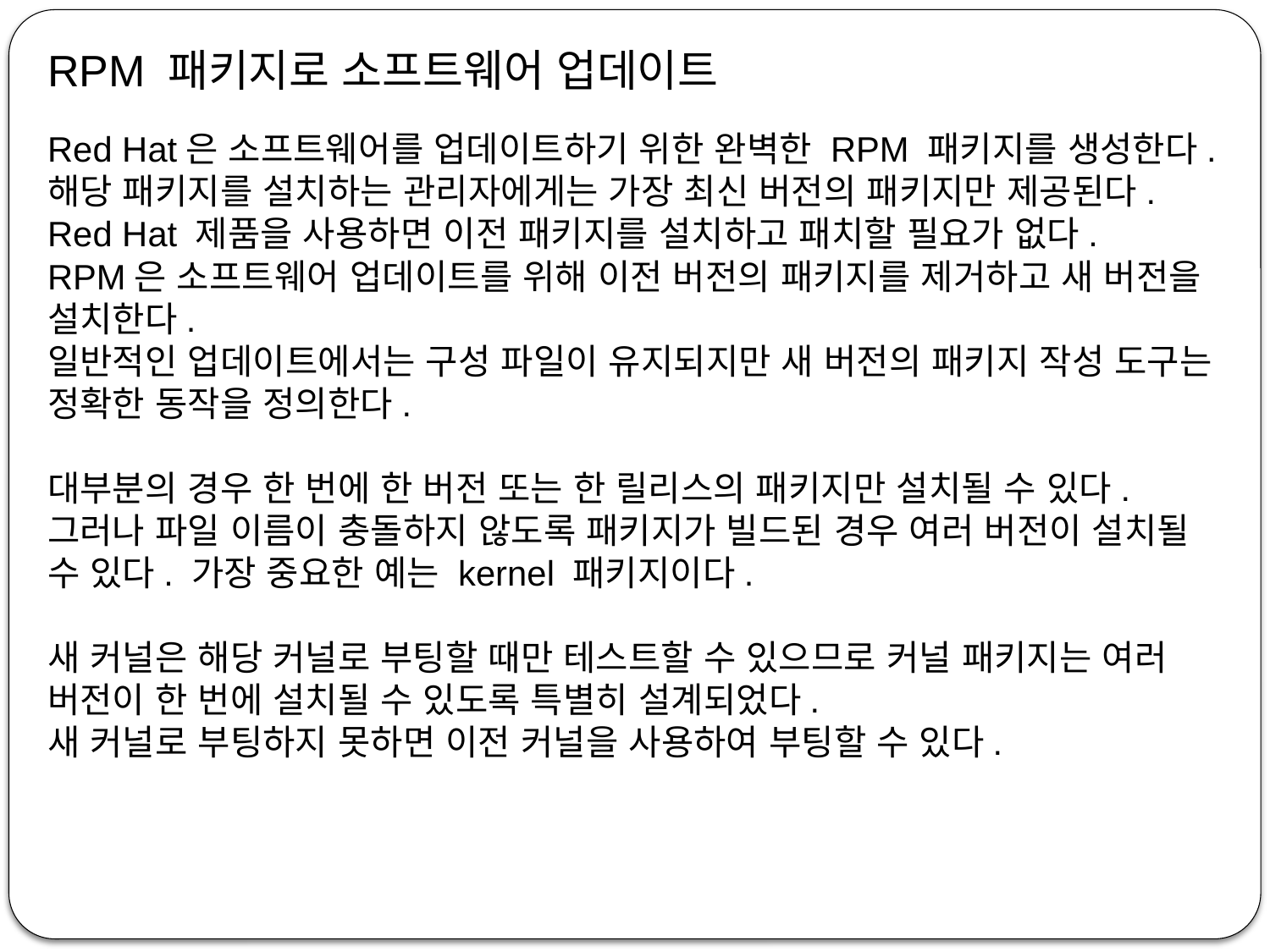

RPM 패키지로 소프트웨어 업데이트

Red Hat은 소프트웨어를 업데이트하기 위한 완벽한 RPM 패키지를 생성한다.
해당 패키지를 설치하는 관리자에게는 가장 최신 버전의 패키지만 제공된다.
Red Hat 제품을 사용하면 이전 패키지를 설치하고 패치할 필요가 없다.
RPM은 소프트웨어 업데이트를 위해 이전 버전의 패키지를 제거하고 새 버전을 설치한다.
일반적인 업데이트에서는 구성 파일이 유지되지만 새 버전의 패키지 작성 도구는 정확한 동작을 정의한다.

대부분의 경우 한 번에 한 버전 또는 한 릴리스의 패키지만 설치될 수 있다.
그러나 파일 이름이 충돌하지 않도록 패키지가 빌드된 경우 여러 버전이 설치될 수 있다. 가장 중요한 예는 kernel 패키지이다.

새 커널은 해당 커널로 부팅할 때만 테스트할 수 있으므로 커널 패키지는 여러 버전이 한 번에 설치될 수 있도록 특별히 설계되었다.
새 커널로 부팅하지 못하면 이전 커널을 사용하여 부팅할 수 있다.